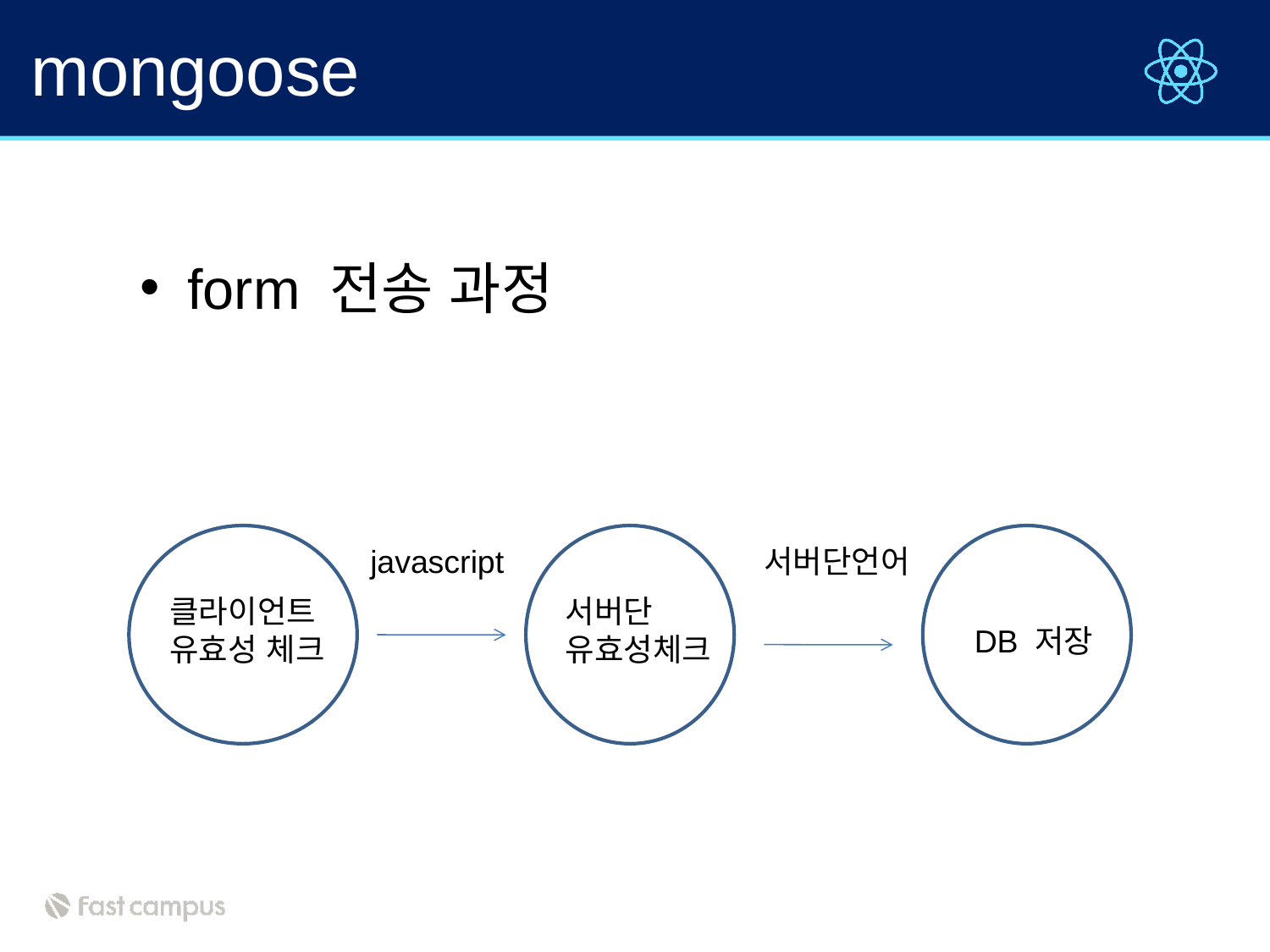

# mongoose
form 전송 과정

javascript
서버단언어
클라이언트
유효성 체크
서버단
유효성체크
DB 저장